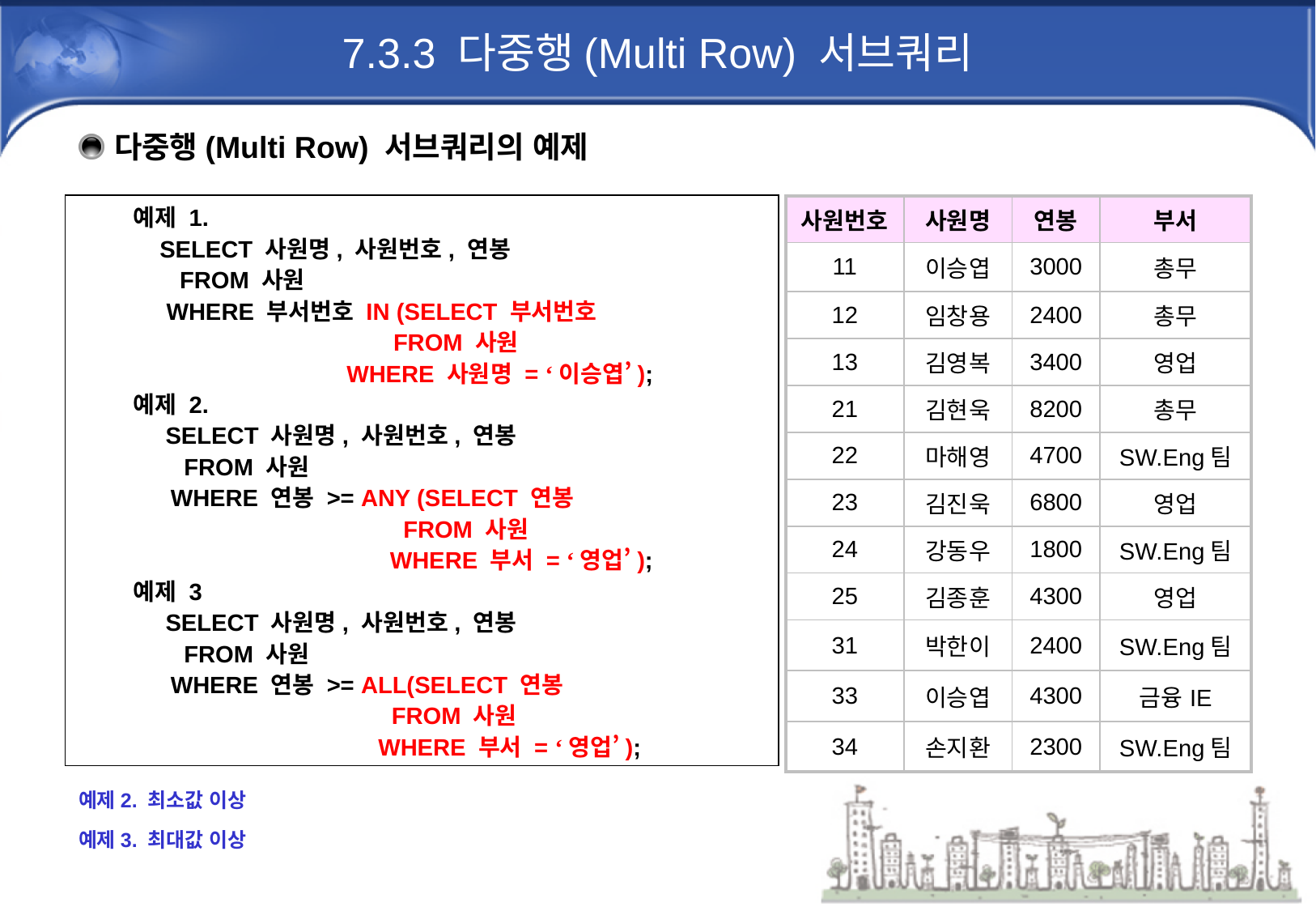

# 7.3.3 다중행(Multi Row) 서브쿼리
다중행(Multi Row) 서브쿼리의 예제
예제 1.
    SELECT 사원명, 사원번호, 연봉
       FROM 사원
     WHERE 부서번호 IN (SELECT 부서번호
                                       FROM 사원
                                WHERE 사원명 = ‘이승엽’);
예제 2.
     SELECT 사원명, 사원번호, 연봉
        FROM 사원
      WHERE 연봉 >= ANY (SELECT 연봉
                                            FROM 사원
                                          WHERE 부서 = ‘영업’);
예제 3
     SELECT 사원명, 사원번호, 연봉
        FROM 사원
      WHERE 연봉 >= ALL(SELECT 연봉
                                          FROM 사원
                                        WHERE 부서 = ‘영업’);
| 사원번호 | 사원명 | 연봉 | 부서 |
| --- | --- | --- | --- |
| 11 | 이승엽 | 3000 | 총무 |
| 12 | 임창용 | 2400 | 총무 |
| 13 | 김영복 | 3400 | 영업 |
| 21 | 김현욱 | 8200 | 총무 |
| 22 | 마해영 | 4700 | SW.Eng팀 |
| 23 | 김진욱 | 6800 | 영업 |
| 24 | 강동우 | 1800 | SW.Eng팀 |
| 25 | 김종훈 | 4300 | 영업 |
| 31 | 박한이 | 2400 | SW.Eng팀 |
| 33 | 이승엽 | 4300 | 금융IE |
| 34 | 손지환 | 2300 | SW.Eng팀 |
예제2. 최소값 이상
예제3. 최대값 이상